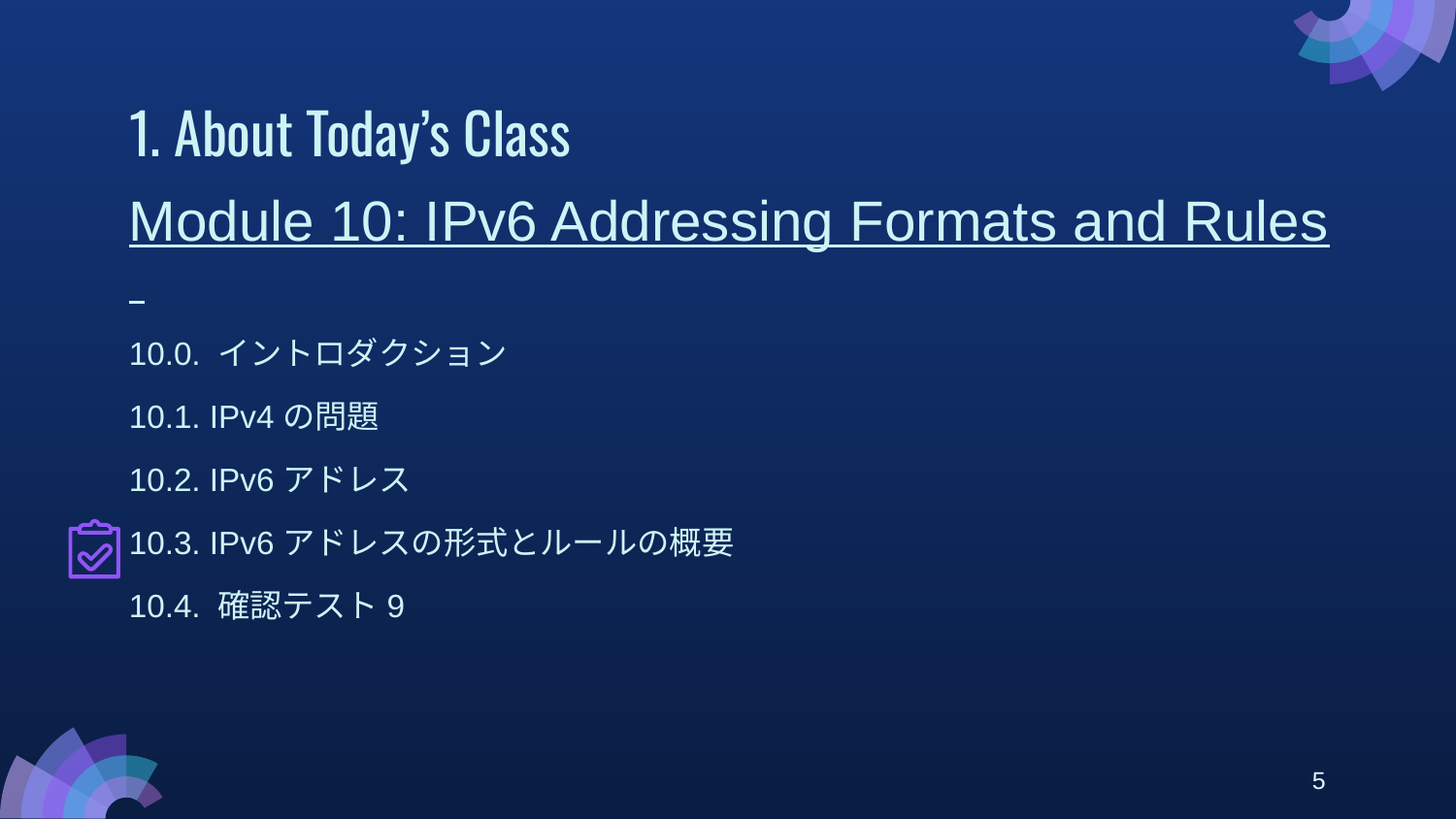

# 1. About Today’s Class
Module 10: IPv6 Addressing Formats and Rules
10.0. イントロダクション
10.1. IPv4の問題
10.2. IPv6アドレス
10.3. IPv6アドレスの形式とルールの概要
10.4. 確認テスト9

5